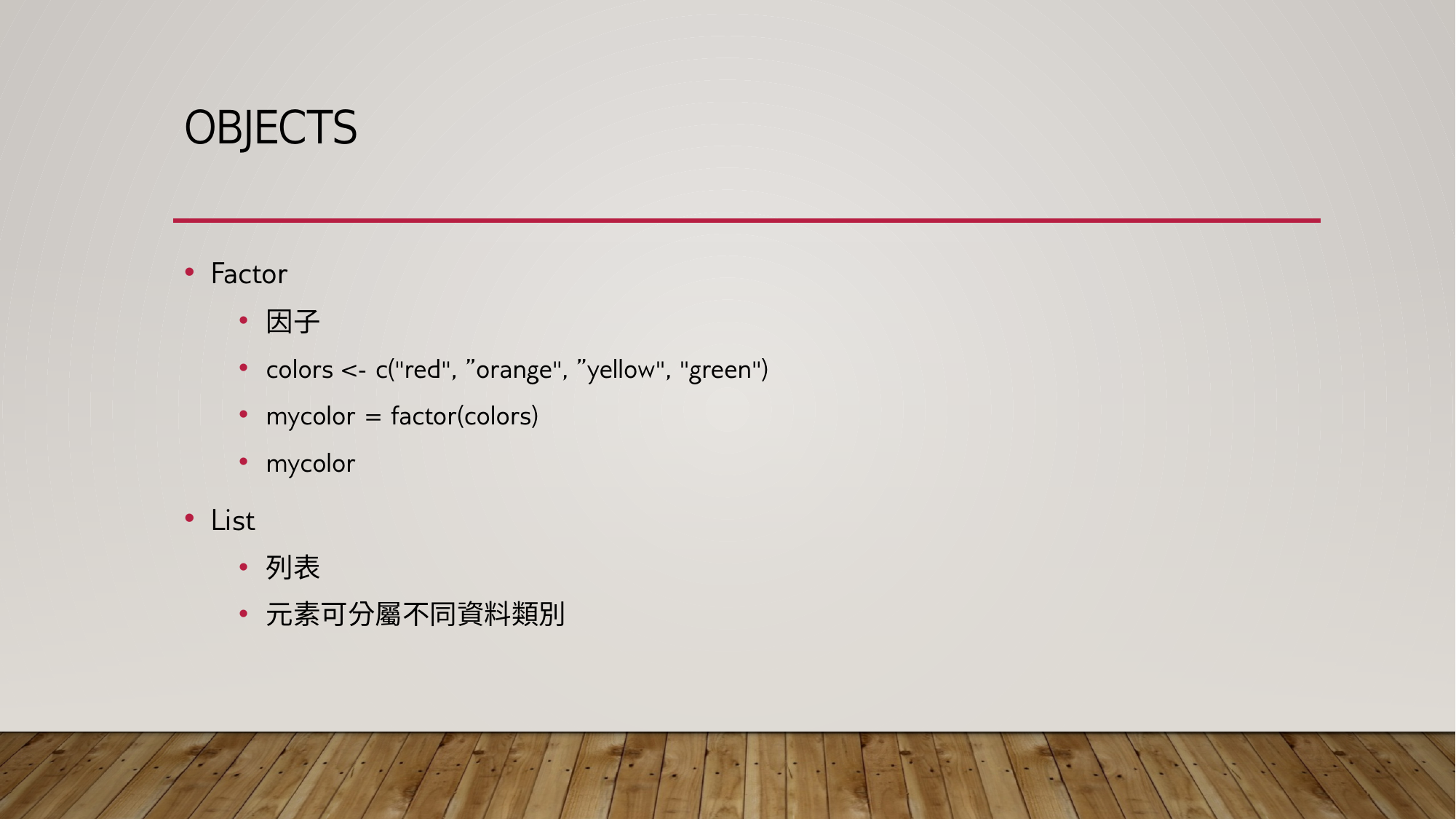

# Objects
Factor
因子
colors <- c("red", ”orange", ”yellow", "green")
mycolor = factor(colors)
mycolor
List
列表
元素可分屬不同資料類別